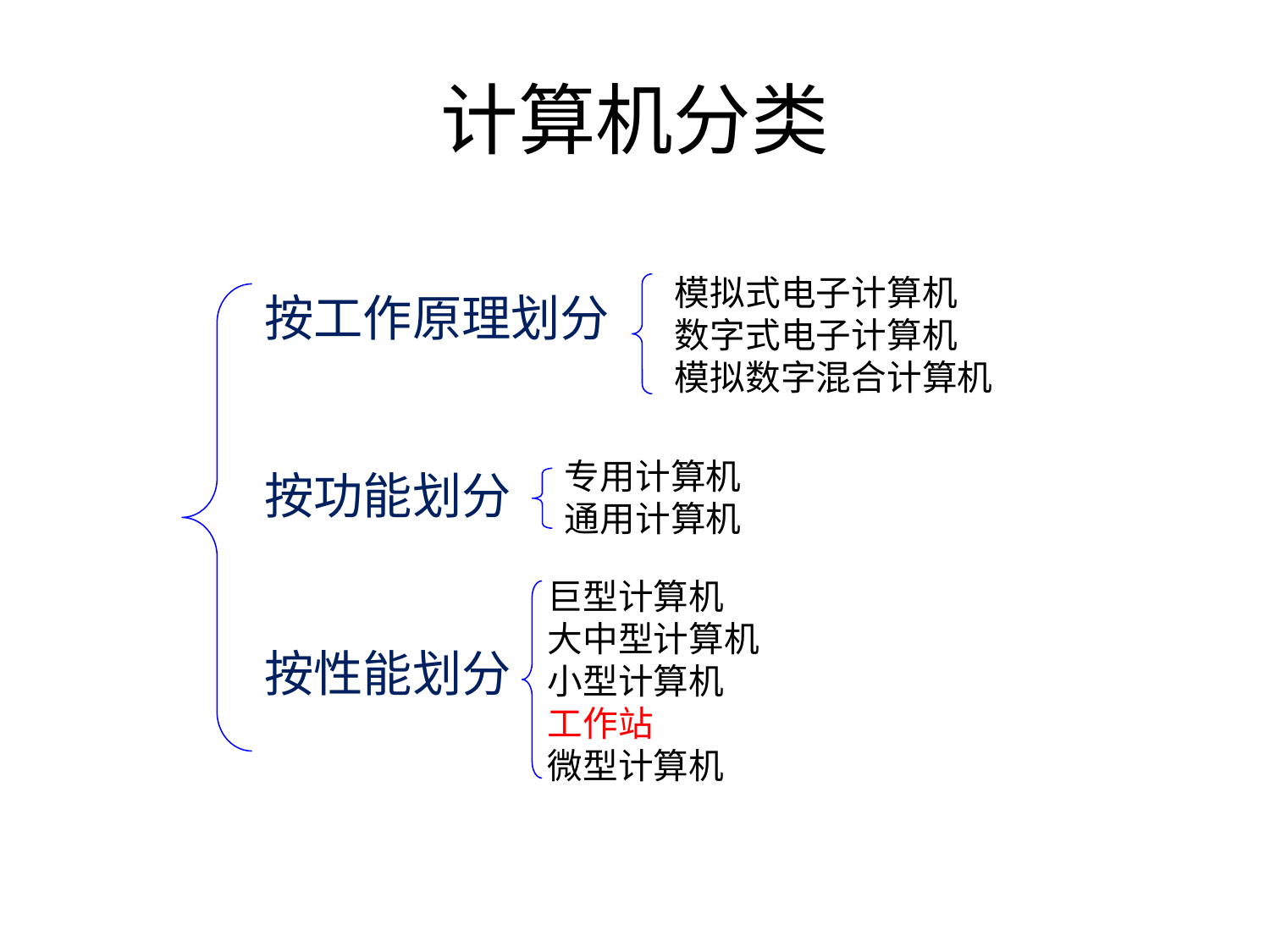

# 计算机分类
模拟式电子计算机
数字式电子计算机
模拟数字混合计算机

按工作原理划分

按功能划分

按性能划分

专用计算机
通用计算机

巨型计算机
大中型计算机
小型计算机
工作站
微型计算机